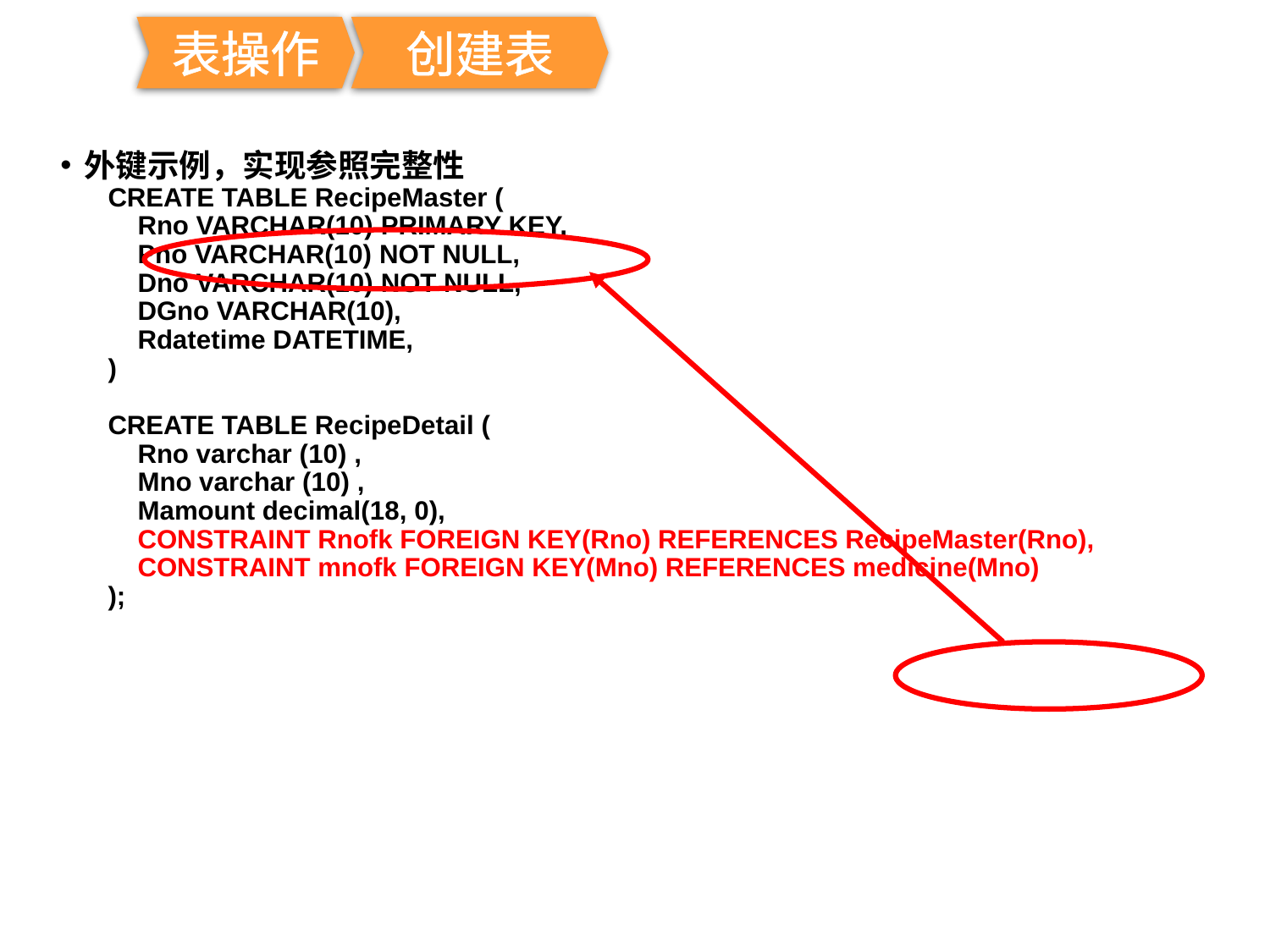

创建表
表操作

外键示例，实现参照完整性
CREATE TABLE RecipeMaster (
    Rno VARCHAR(10) PRIMARY KEY,
    Pno VARCHAR(10) NOT NULL,
    Dno VARCHAR(10) NOT NULL,
    DGno VARCHAR(10),
    Rdatetime DATETIME,
)

CREATE TABLE RecipeDetail (
    Rno varchar (10) ,
    Mno varchar (10) ,
    Mamount decimal(18, 0),
    CONSTRAINT Rnofk FOREIGN KEY(Rno) REFERENCES RecipeMaster(Rno),
    CONSTRAINT mnofk FOREIGN KEY(Mno) REFERENCES medicine(Mno)
);